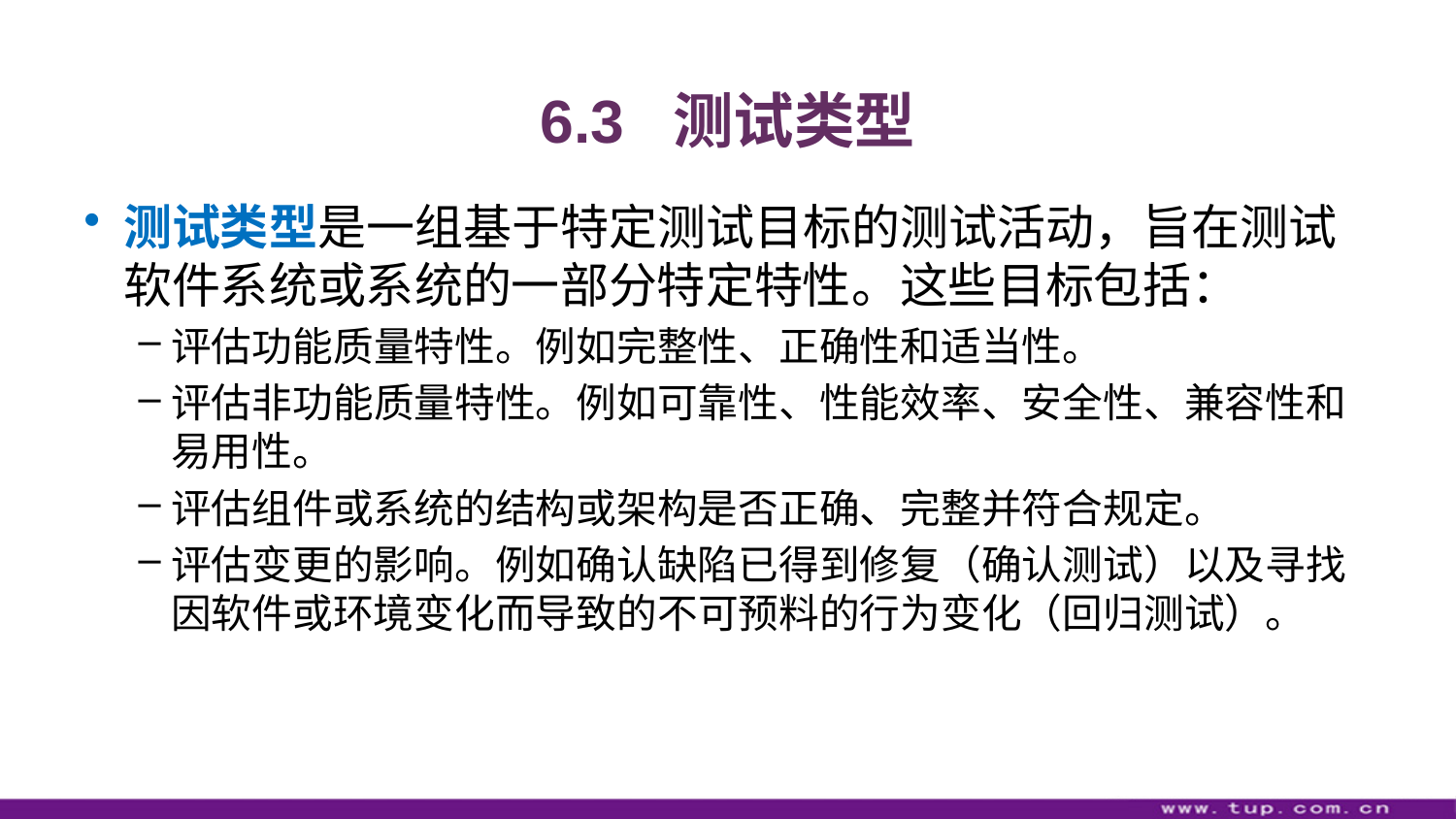

# 6.3  测试类型
测试类型是一组基于特定测试目标的测试活动，旨在测试软件系统或系统的一部分特定特性。这些目标包括：
评估功能质量特性。例如完整性、正确性和适当性。
评估非功能质量特性。例如可靠性、性能效率、安全性、兼容性和易用性。
评估组件或系统的结构或架构是否正确、完整并符合规定。
评估变更的影响。例如确认缺陷已得到修复（确认测试）以及寻找因软件或环境变化而导致的不可预料的行为变化（回归测试）。